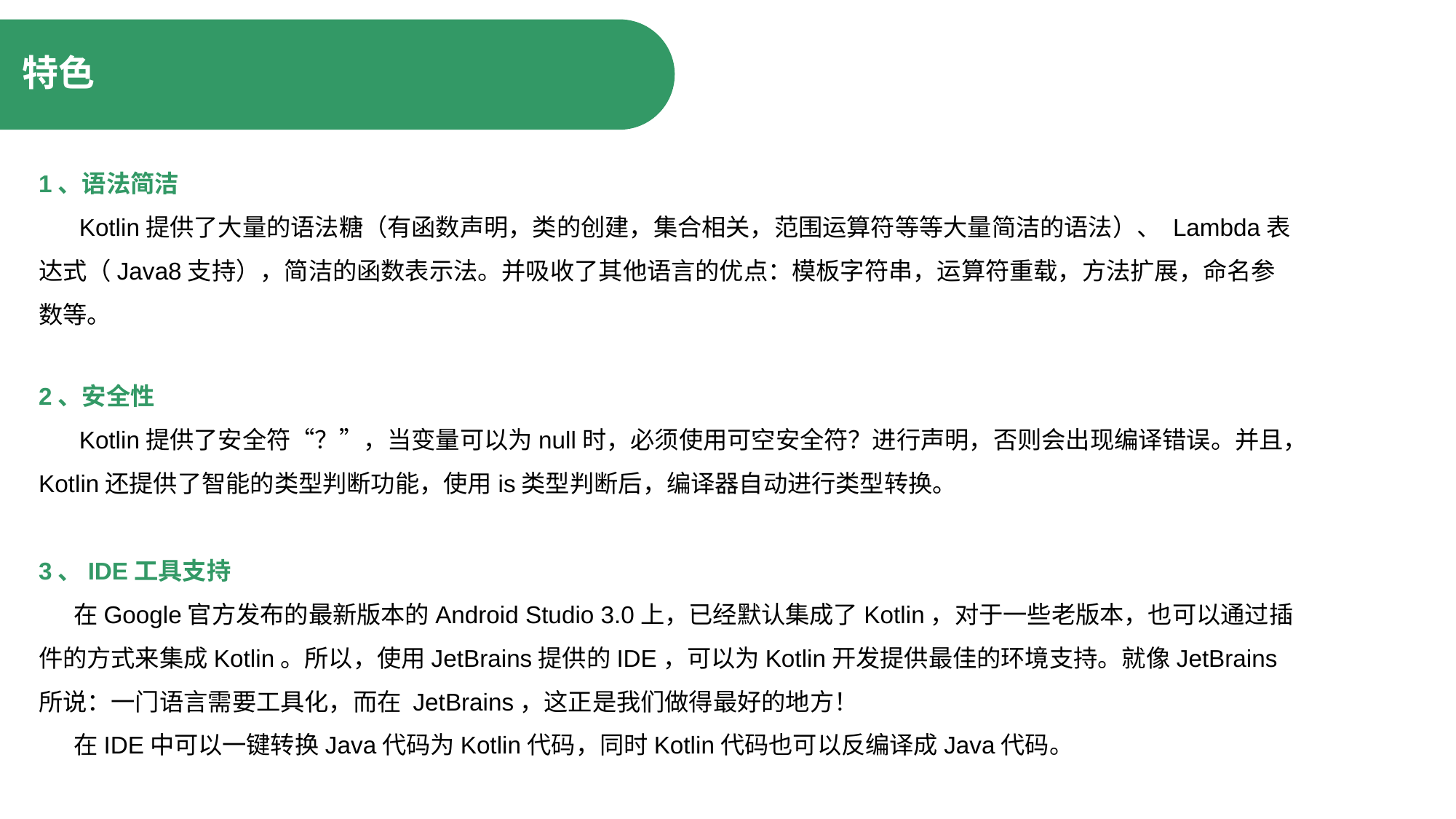

特色
1、语法简洁
      Kotlin提供了大量的语法糖（有函数声明，类的创建，集合相关，范围运算符等等大量简洁的语法）、 Lambda表达式（Java8支持），简洁的函数表示法。并吸收了其他语言的优点：模板字符串，运算符重载，方法扩展，命名参数等。

2、安全性
      Kotlin提供了安全符“？”，当变量可以为null时，必须使用可空安全符？进行声明，否则会出现编译错误。并且，Kotlin还提供了智能的类型判断功能，使用is类型判断后，编译器自动进行类型转换。

3、IDE工具支持
　  在Google官方发布的最新版本的Android Studio 3.0上，已经默认集成了Kotlin，对于一些老版本，也可以通过插件的方式来集成Kotlin。所以，使用JetBrains提供的IDE，可以为Kotlin开发提供最佳的环境支持。就像JetBrains所说：一门语言需要工具化，而在 JetBrains，这正是我们做得最好的地方！
　  在IDE中可以一键转换Java代码为Kotlin代码，同时Kotlin代码也可以反编译成Java代码。